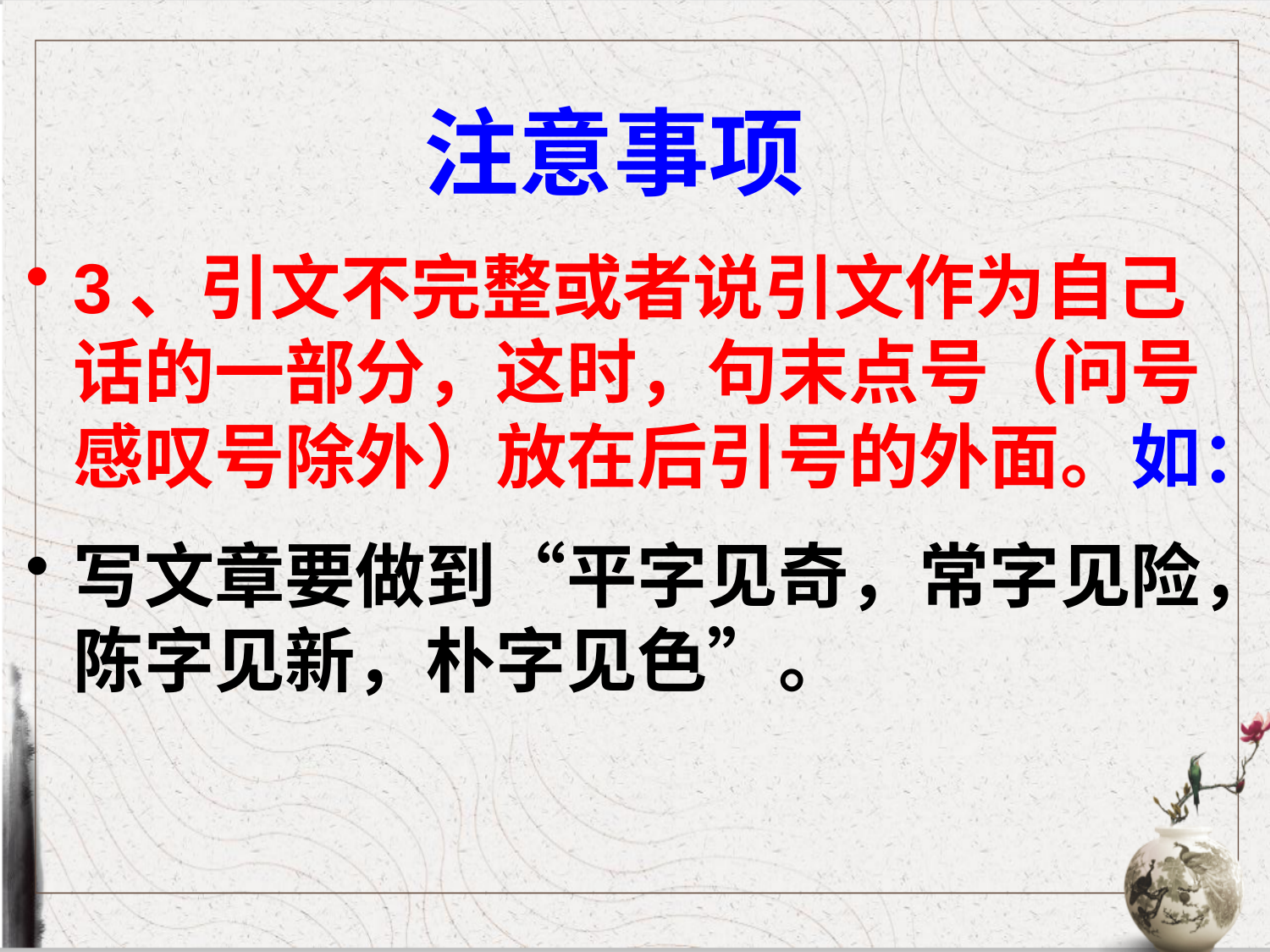

# 注意事项
3、引文不完整或者说引文作为自己话的一部分，这时，句末点号（问号感叹号除外）放在后引号的外面。如：
写文章要做到“平字见奇，常字见险，陈字见新，朴字见色”。